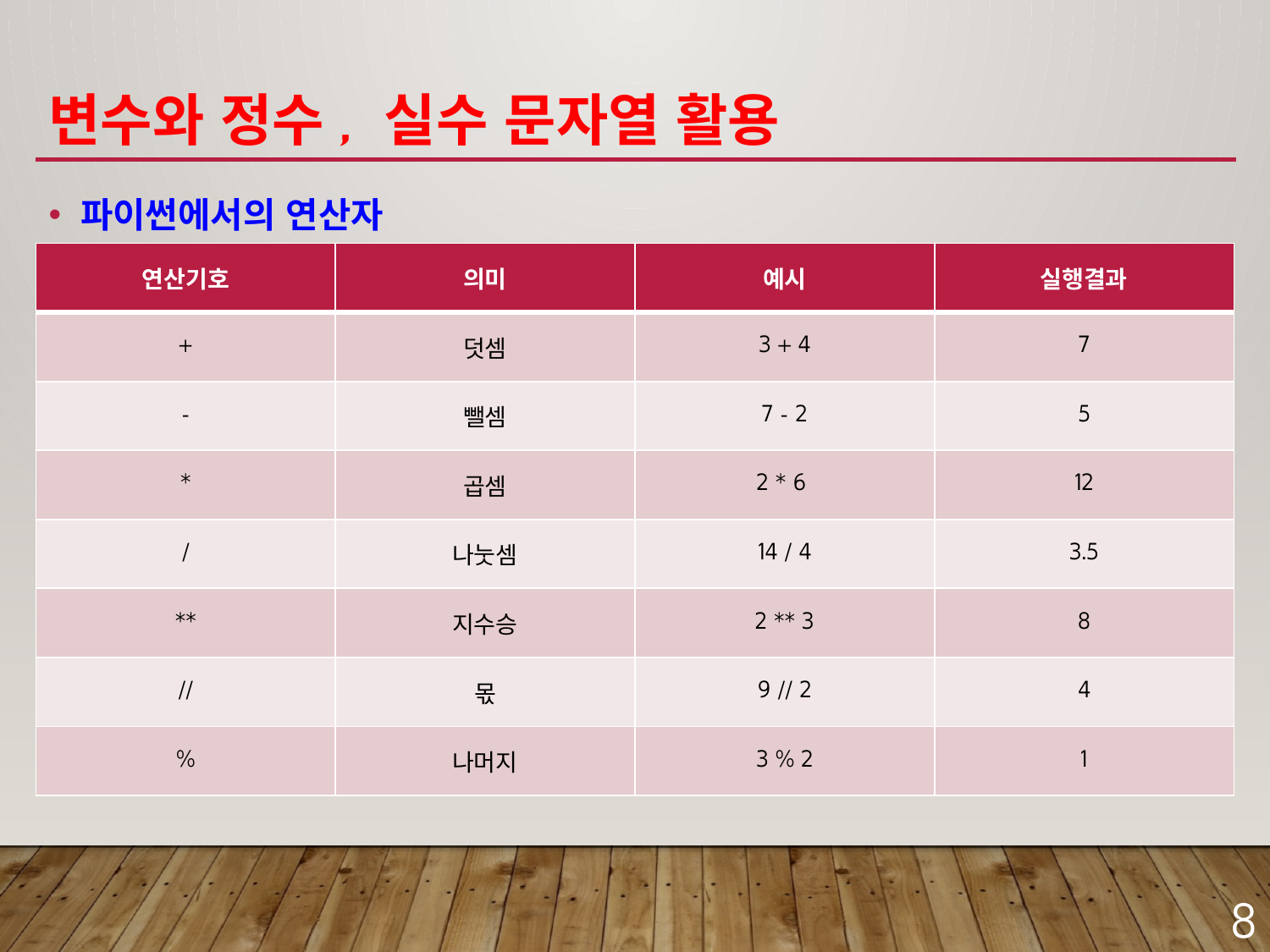

# 변수와 정수, 실수 문자열 활용
파이썬에서의 연산자
| 연산기호 | 의미 | 예시 | 실행결과 |
| --- | --- | --- | --- |
| + | 덧셈 | 3 + 4 | 7 |
| - | 뺄셈 | 7 - 2 | 5 |
| \* | 곱셈 | 2 \* 6 | 12 |
| / | 나눗셈 | 14 / 4 | 3.5 |
| \*\* | 지수승 | 2 \*\* 3 | 8 |
| // | 몫 | 9 // 2 | 4 |
| % | 나머지 | 3 % 2 | 1 |